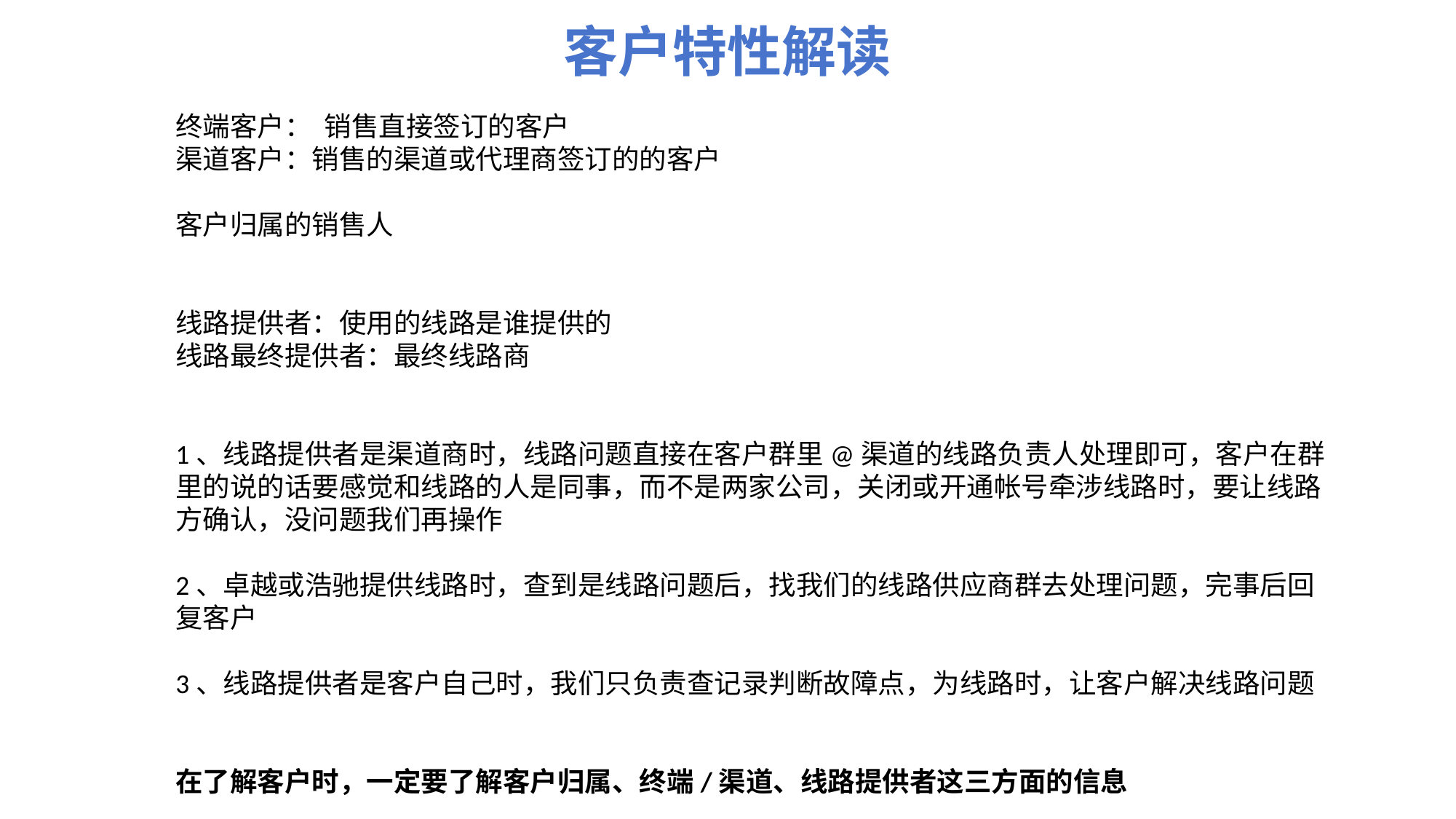

客户特性解读
终端客户：  销售直接签订的客户
渠道客户：销售的渠道或代理商签订的的客户

客户归属的销售人

线路提供者：使用的线路是谁提供的
线路最终提供者：最终线路商

1、线路提供者是渠道商时，线路问题直接在客户群里@渠道的线路负责人处理即可，客户在群里的说的话要感觉和线路的人是同事，而不是两家公司，关闭或开通帐号牵涉线路时，要让线路方确认，没问题我们再操作

2、卓越或浩驰提供线路时，查到是线路问题后，找我们的线路供应商群去处理问题，完事后回复客户

3、线路提供者是客户自己时，我们只负责查记录判断故障点，为线路时，让客户解决线路问题

在了解客户时，一定要了解客户归属、终端/渠道、线路提供者这三方面的信息